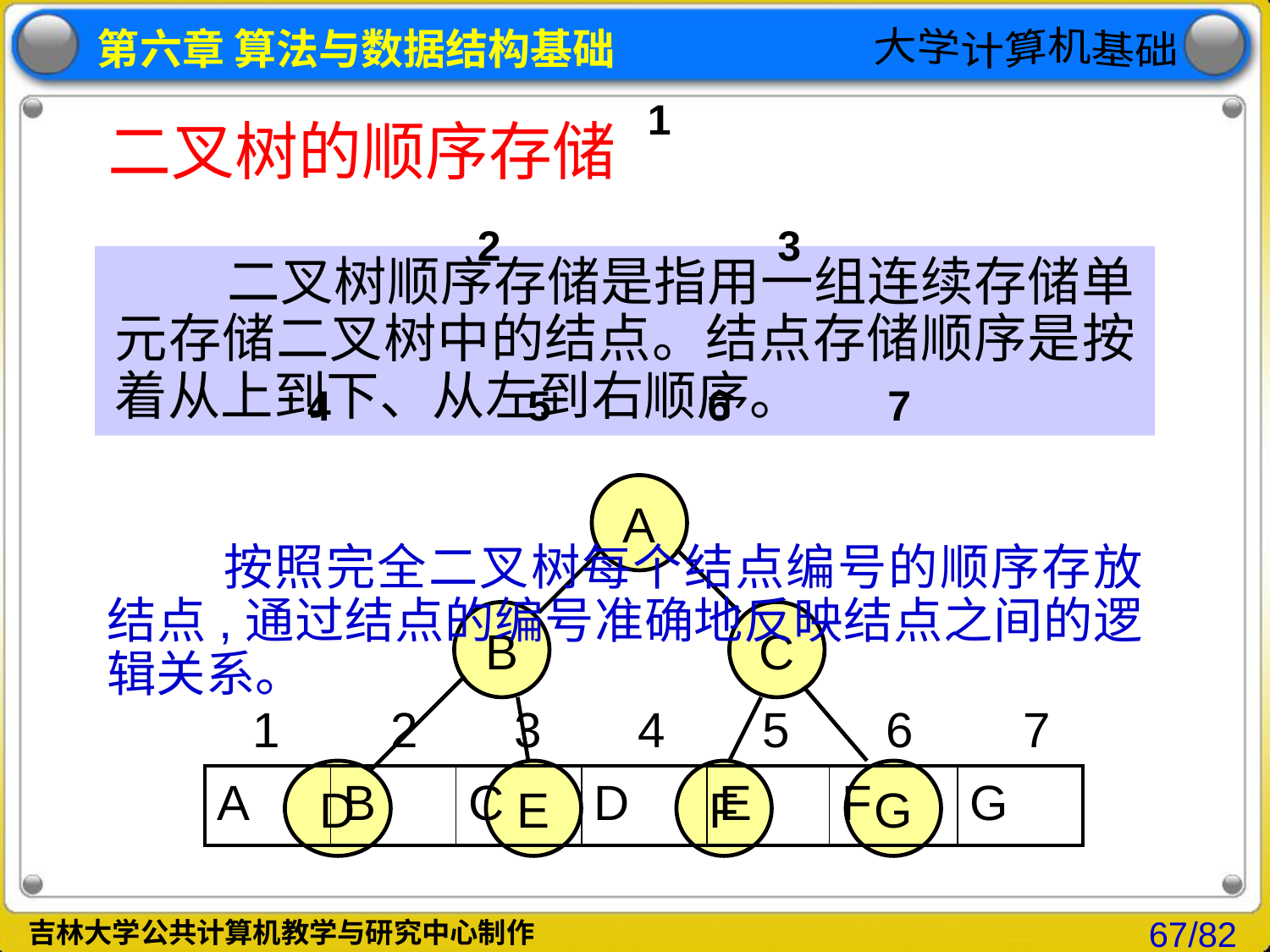

# 二叉树的顺序存储
1
2
3
        二叉树顺序存储是指用一组连续存储单元存储二叉树中的结点。结点存储顺序是按着从上到下、从左到右顺序。
4
5
6
7
A

B
C

D
E
F
G
        按照完全二叉树每个结点编号的顺序存放结点,通过结点的编号准确地反映结点之间的逻辑关系。
    1        2       3       4       5       6        7
| A | B | C | D | E | F | G |
| --- | --- | --- | --- | --- | --- | --- |
67/82